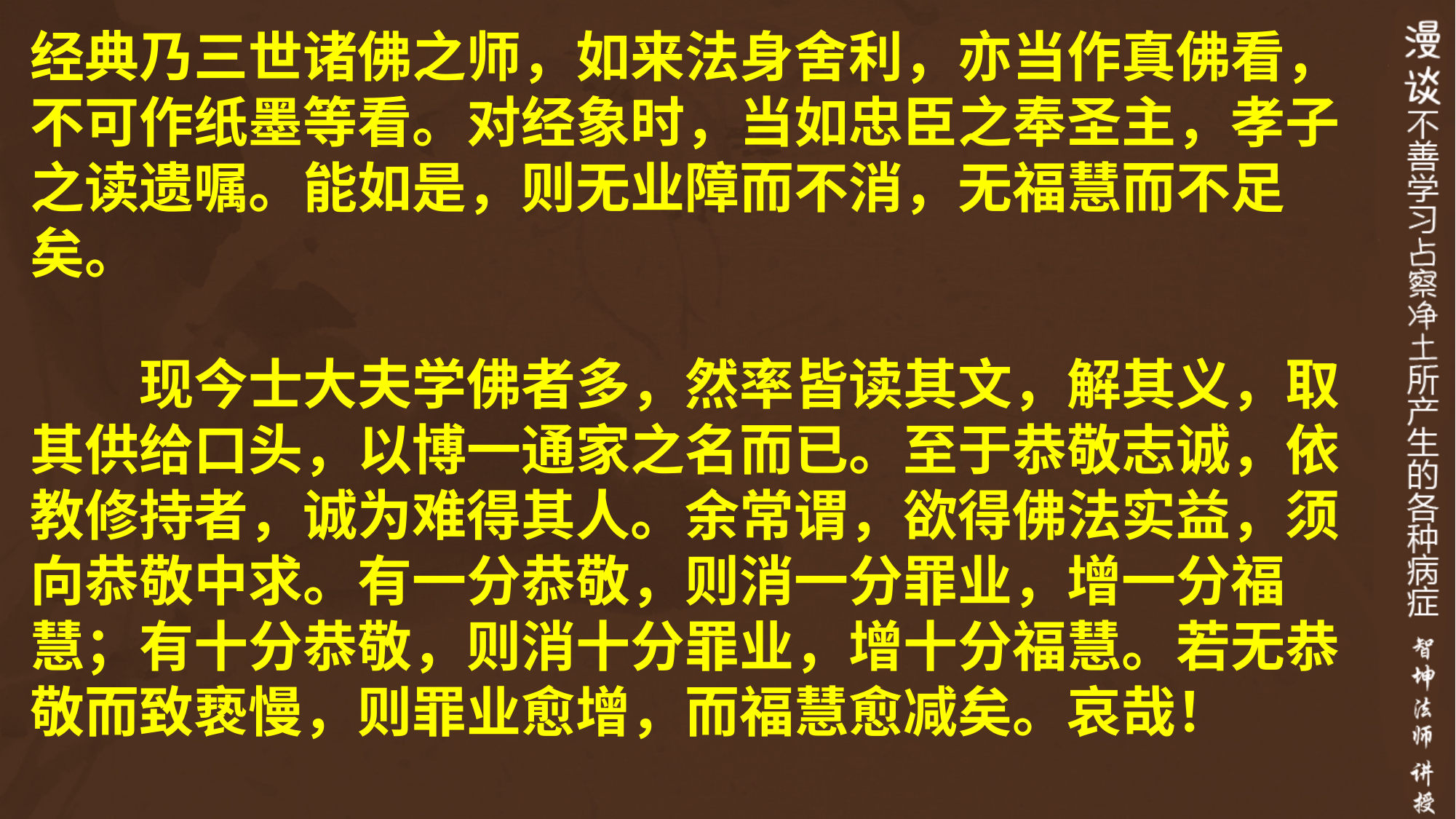

经典乃三世诸佛之师，如来法身舍利，亦当作真佛看，不可作纸墨等看。对经象时，当如忠臣之奉圣主，孝子之读遗嘱。能如是，则无业障而不消，无福慧而不足矣。

　　现今士大夫学佛者多，然率皆读其文，解其义，取其供给口头，以博一通家之名而已。至于恭敬志诚，依教修持者，诚为难得其人。余常谓，欲得佛法实益，须向恭敬中求。有一分恭敬，则消一分罪业，增一分福慧；有十分恭敬，则消十分罪业，增十分福慧。若无恭敬而致亵慢，则罪业愈增，而福慧愈减矣。哀哉！